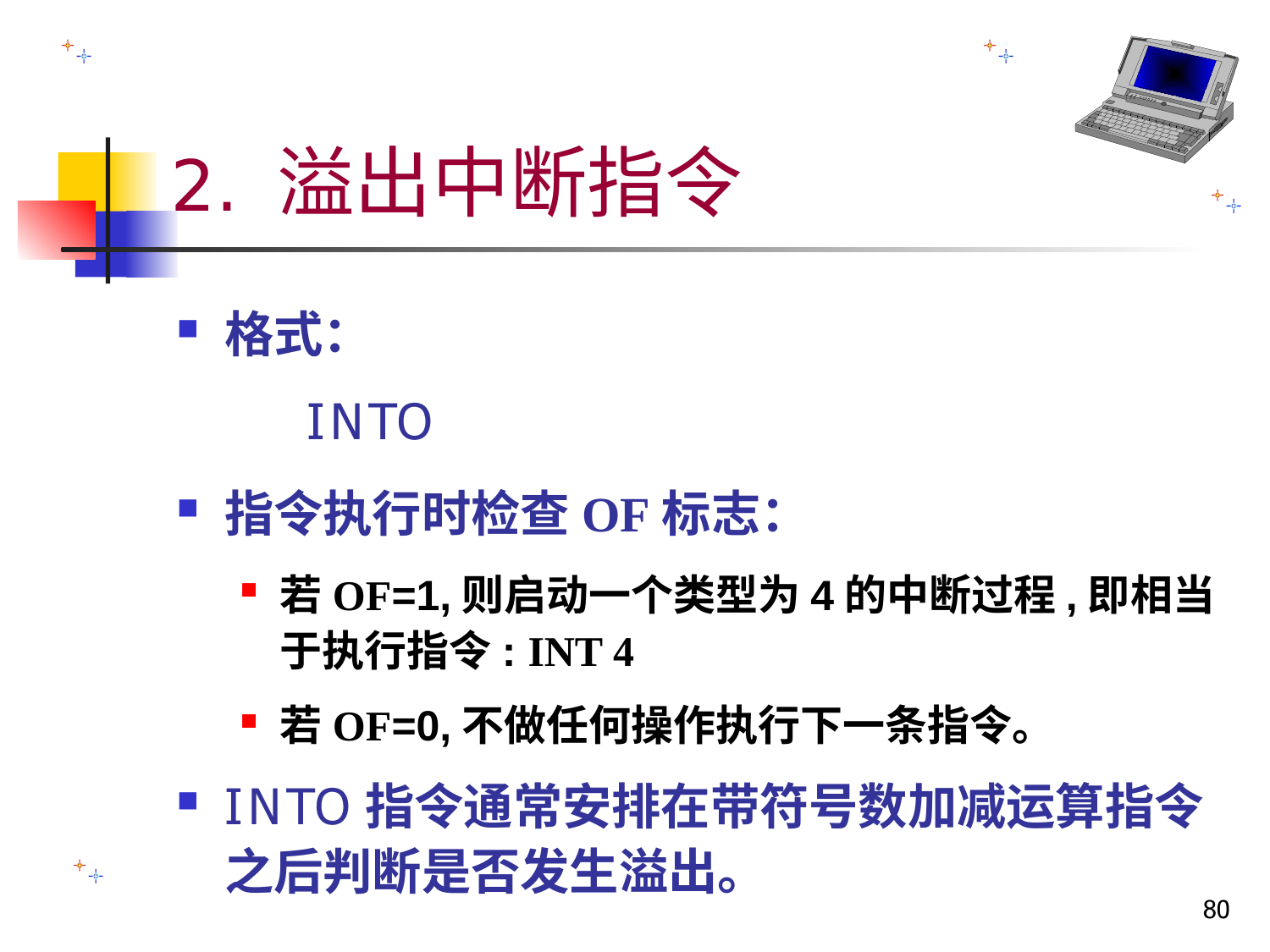

# 2. 溢出中断指令
格式：
         INTO
指令执行时检查OF标志：
若OF=1,则启动一个类型为4的中断过程,即相当于执行指令: INT 4
若OF=0,不做任何操作执行下一条指令。
INTO指令通常安排在带符号数加减运算指令之后判断是否发生溢出。
80